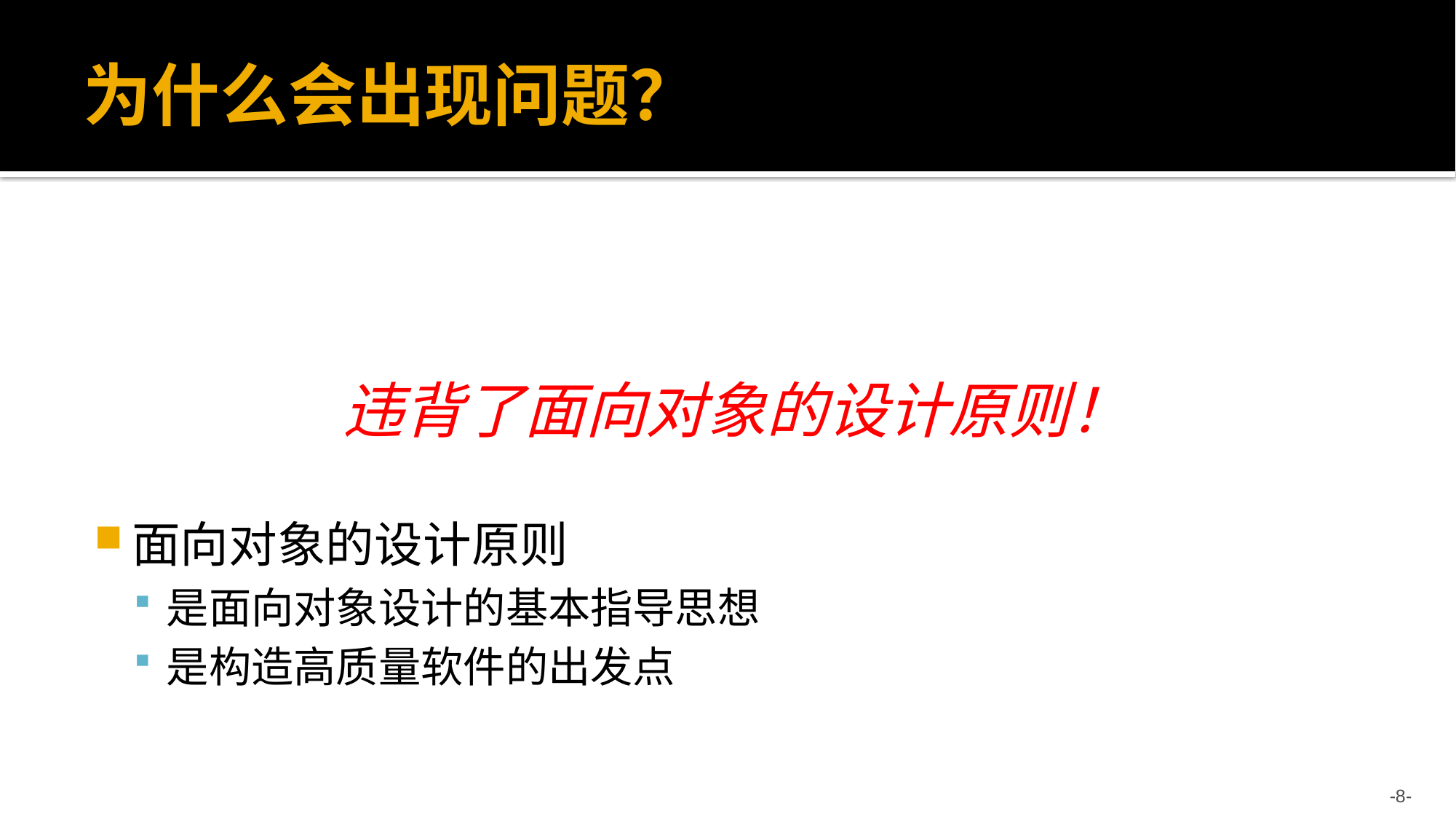

# 为什么会出现问题？

面向对象的设计原则
是面向对象设计的基本指导思想
是构造高质量软件的出发点
违背了面向对象的设计原则！
-8-